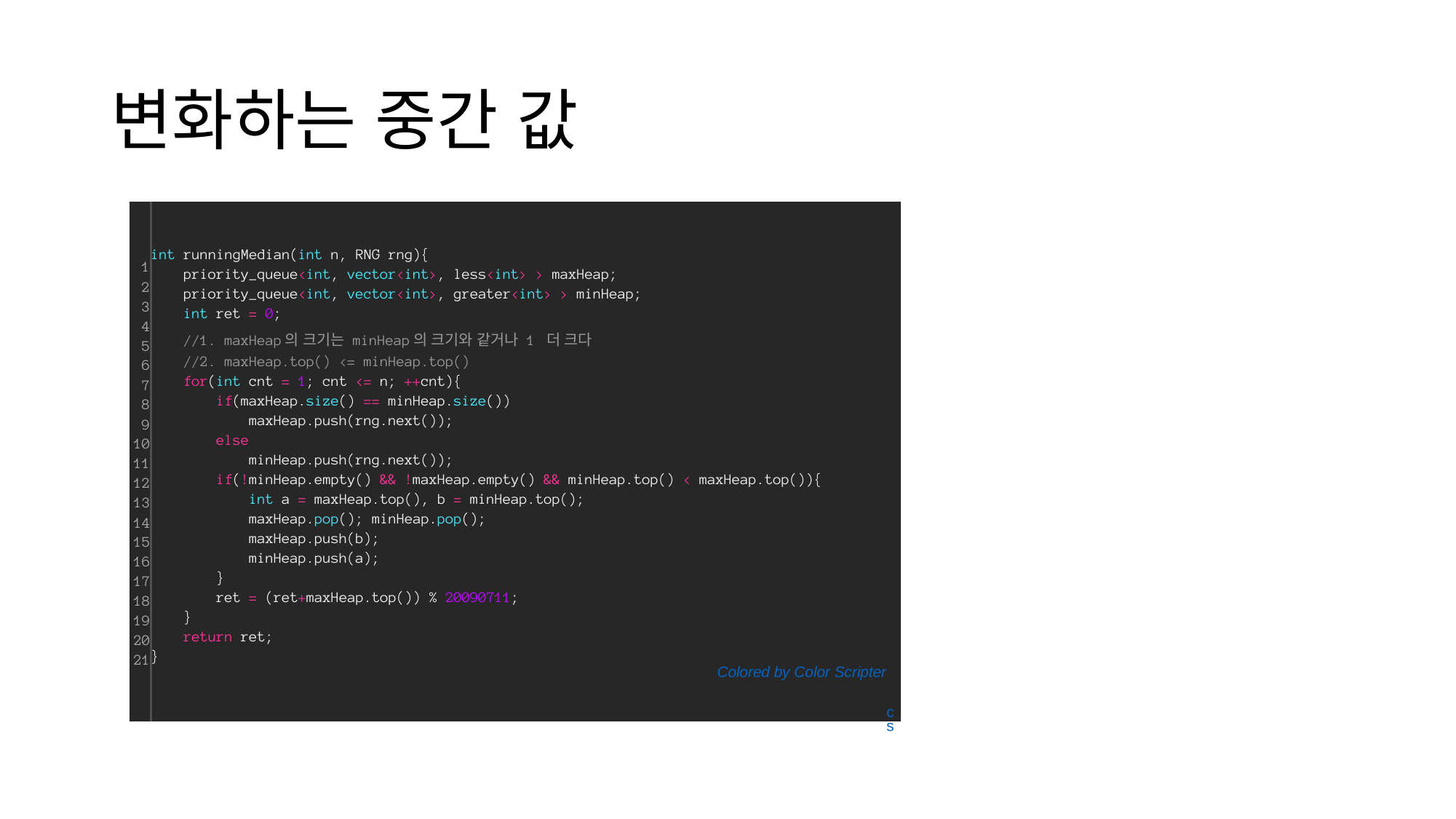

# 변화하는 중간 값
| 1 2 3 4 5 6 7 8 9 10 11 12 13 14 15 16 17 18 19 20 21 | int runningMedian(int n, RNG rng){     priority\_queue<int, vector<int>, less<int> > maxHeap;     priority\_queue<int, vector<int>, greater<int> > minHeap;     int ret = 0;     //1. maxHeap의 크기는 minHeap의 크기와 같거나 1 더 크다     //2. maxHeap.top() <= minHeap.top()     for(int cnt = 1; cnt <= n; ++cnt){         if(maxHeap.size() == minHeap.size())             maxHeap.push(rng.next());         else             minHeap.push(rng.next());         if(!minHeap.empty() && !maxHeap.empty() && minHeap.top() < maxHeap.top()){             int a = maxHeap.top(), b = minHeap.top();             maxHeap.pop(); minHeap.pop();             maxHeap.push(b);             minHeap.push(a);         }         ret = (ret+maxHeap.top()) % 20090711;     }     return ret;         } Colored by Color Scripter | cs |
| --- | --- | --- |